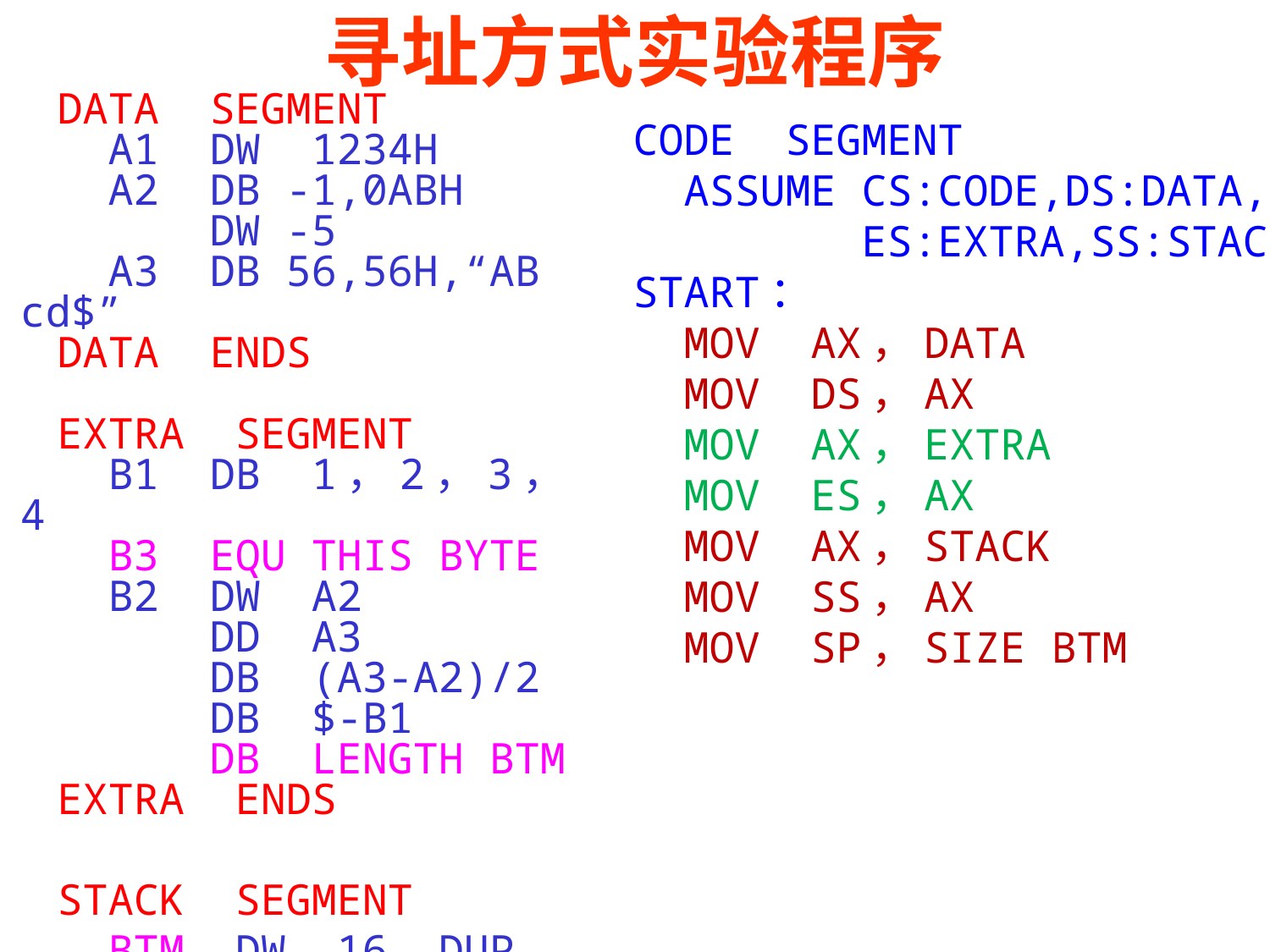

# 寻址方式实验程序
DATA  SEGMENT
  A1  DW  1234H
  A2  DB -1,0ABH
      DW -5
  A3  DB 56,56H,“AB cd$”
DATA  ENDS

EXTRA  SEGMENT
  B1  DB  1，2，3，4
  B3  EQU THIS BYTE
  B2  DW  A2
      DD  A3
      DB  (A3-A2)/2
      DB  $-B1
      DB  LENGTH BTM
EXTRA  ENDS

STACK  SEGMENT
  BTM  DW  16  DUP（？）
STACK  ENDS
CODE  SEGMENT
  ASSUME CS:CODE,DS:DATA,
         ES:EXTRA,SS:STACK
START：
  MOV  AX，DATA
  MOV  DS，AX
  MOV  AX，EXTRA
  MOV  ES，AX
  MOV  AX，STACK
  MOV  SS，AX
  MOV  SP，SIZE BTM